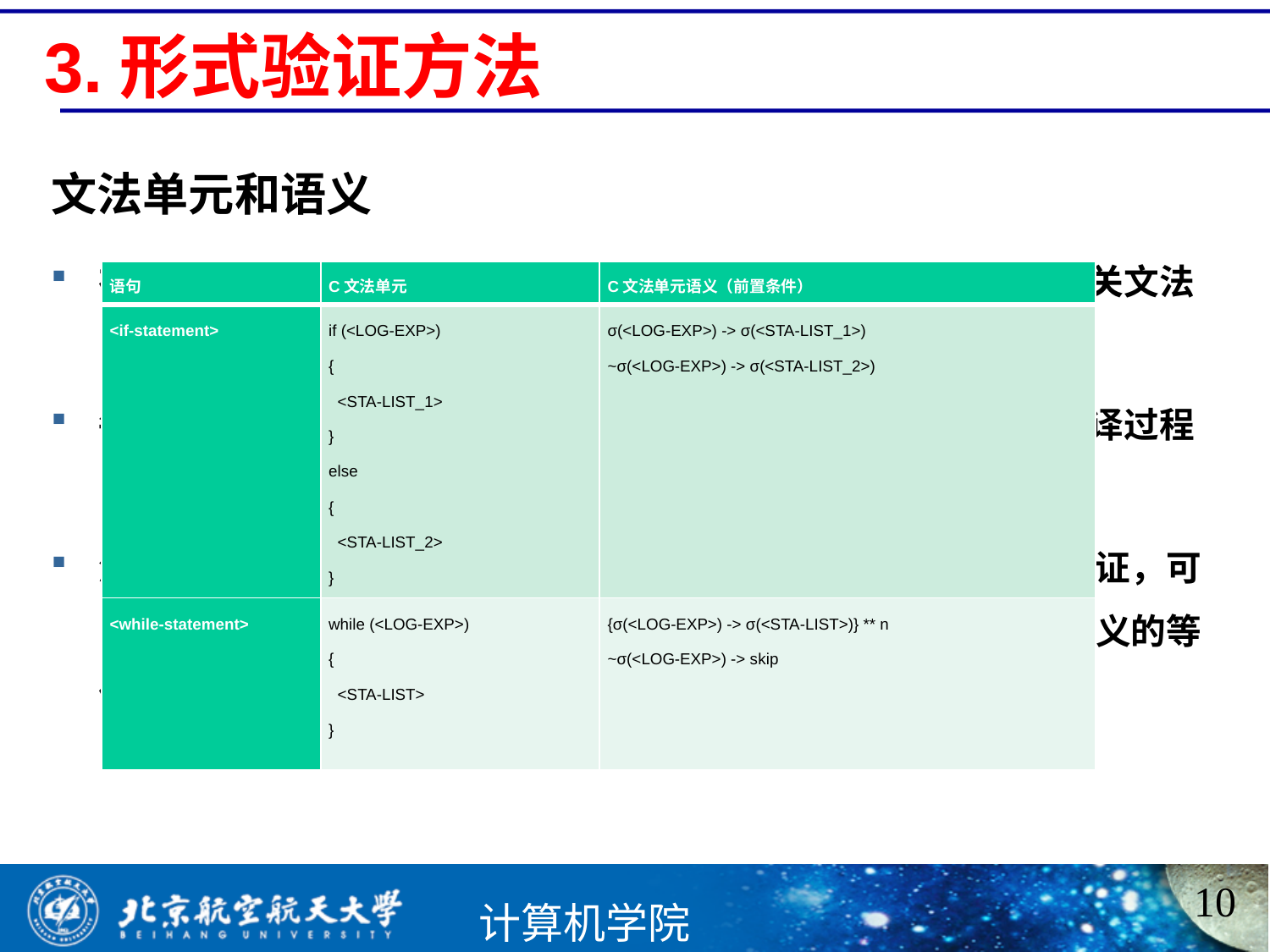

# 3.形式验证方法
文法单元和语义
在编译理论中上下文无关文法之间是相互独立的，因此上下文无关文法的并集仍然是上下文无关文法；
每个上下文无关文法都对应着一个文法单元，而文法单元进过编译过程的符号转换后，就得到了目标码模式；
源程序的编译过程正确性验证可以等价为对每个C文法单元的验证，可以通过验证编译前后每个C文法单元和对应的目标代码模式的语义的等价性来实现。

| 语句 | C文法单元 | C文法单元语义（前置条件） |
| --- | --- | --- |
| <if-statement> | if (<LOG-EXP>) { <STA-LIST\_1> } else { <STA-LIST\_2> } | σ(<LOG-EXP>) -> σ(<STA-LIST\_1>) ~σ(<LOG-EXP>) -> σ(<STA-LIST\_2>) |
| <while-statement> | while (<LOG-EXP>) { <STA-LIST> } | {σ(<LOG-EXP>) -> σ(<STA-LIST>)} \*\* n ~σ(<LOG-EXP>) -> skip |